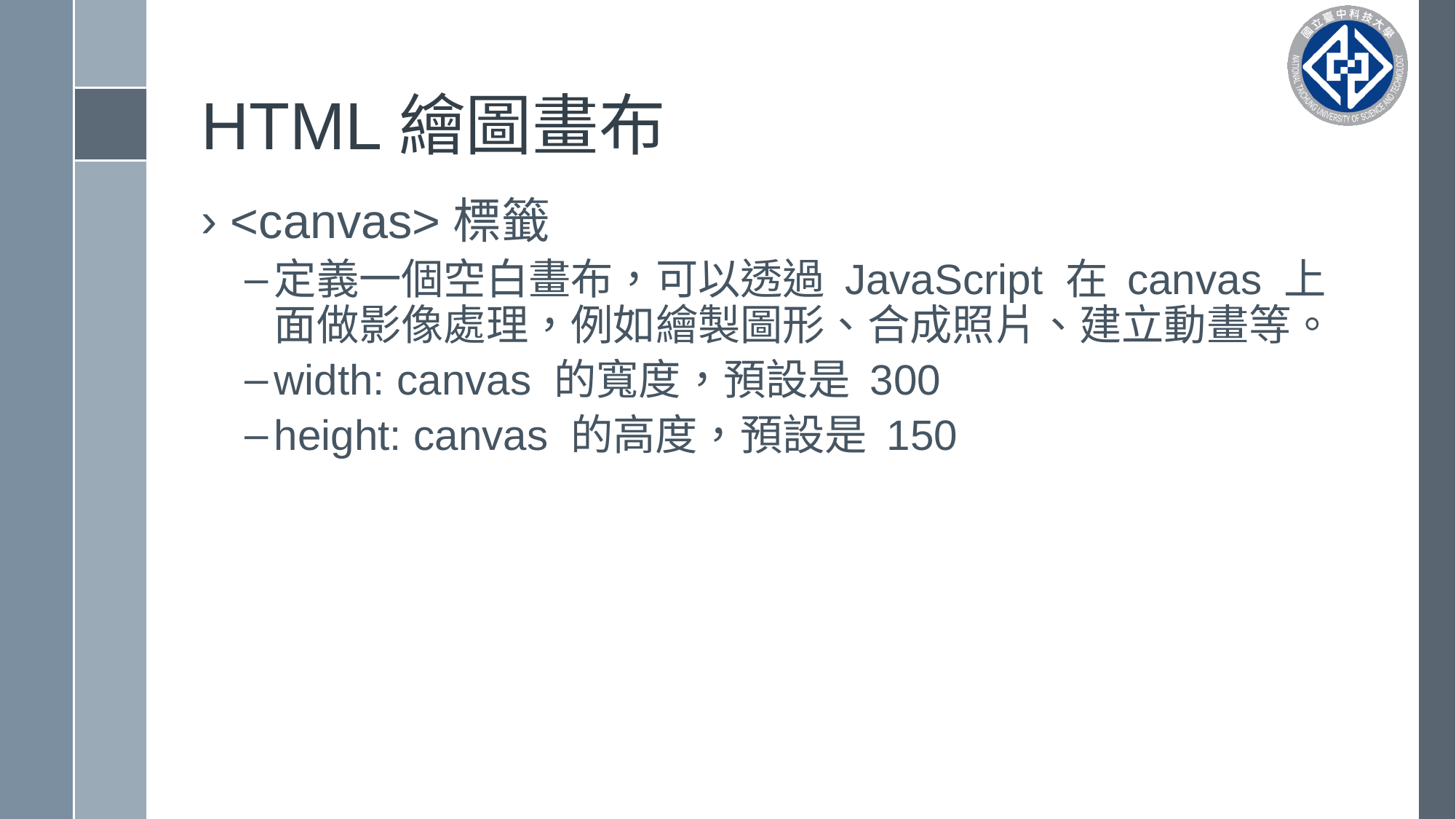

# HTML繪圖畫布
<canvas>標籤
定義一個空白畫布，可以透過 JavaScript 在 canvas 上面做影像處理，例如繪製圖形、合成照片、建立動畫等。
width: canvas 的寬度，預設是 300
height: canvas 的高度，預設是 150